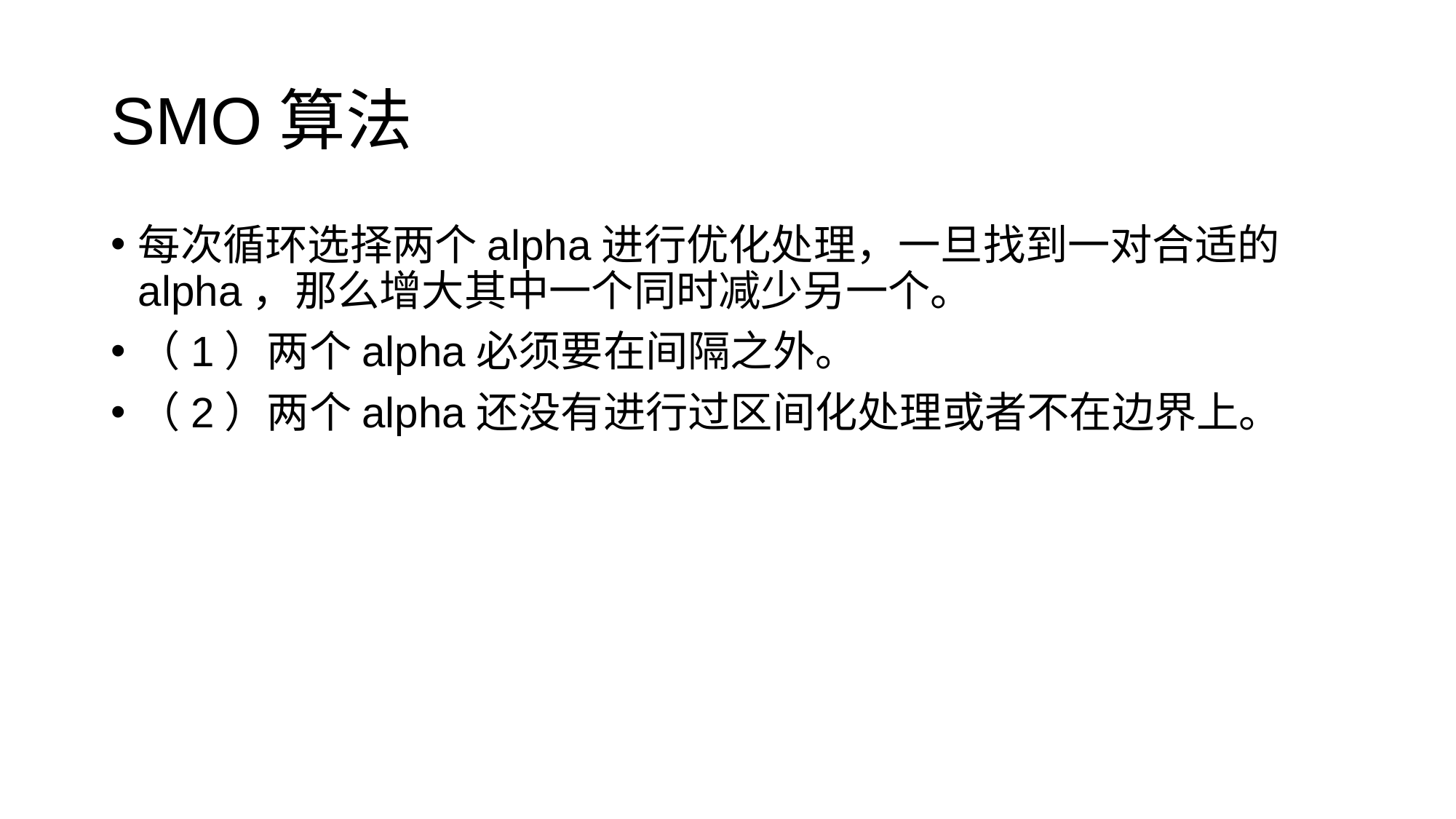

# SMO算法
每次循环选择两个alpha进行优化处理，一旦找到一对合适的alpha，那么增大其中一个同时减少另一个。
（1）两个alpha必须要在间隔之外。
（2）两个alpha还没有进行过区间化处理或者不在边界上。